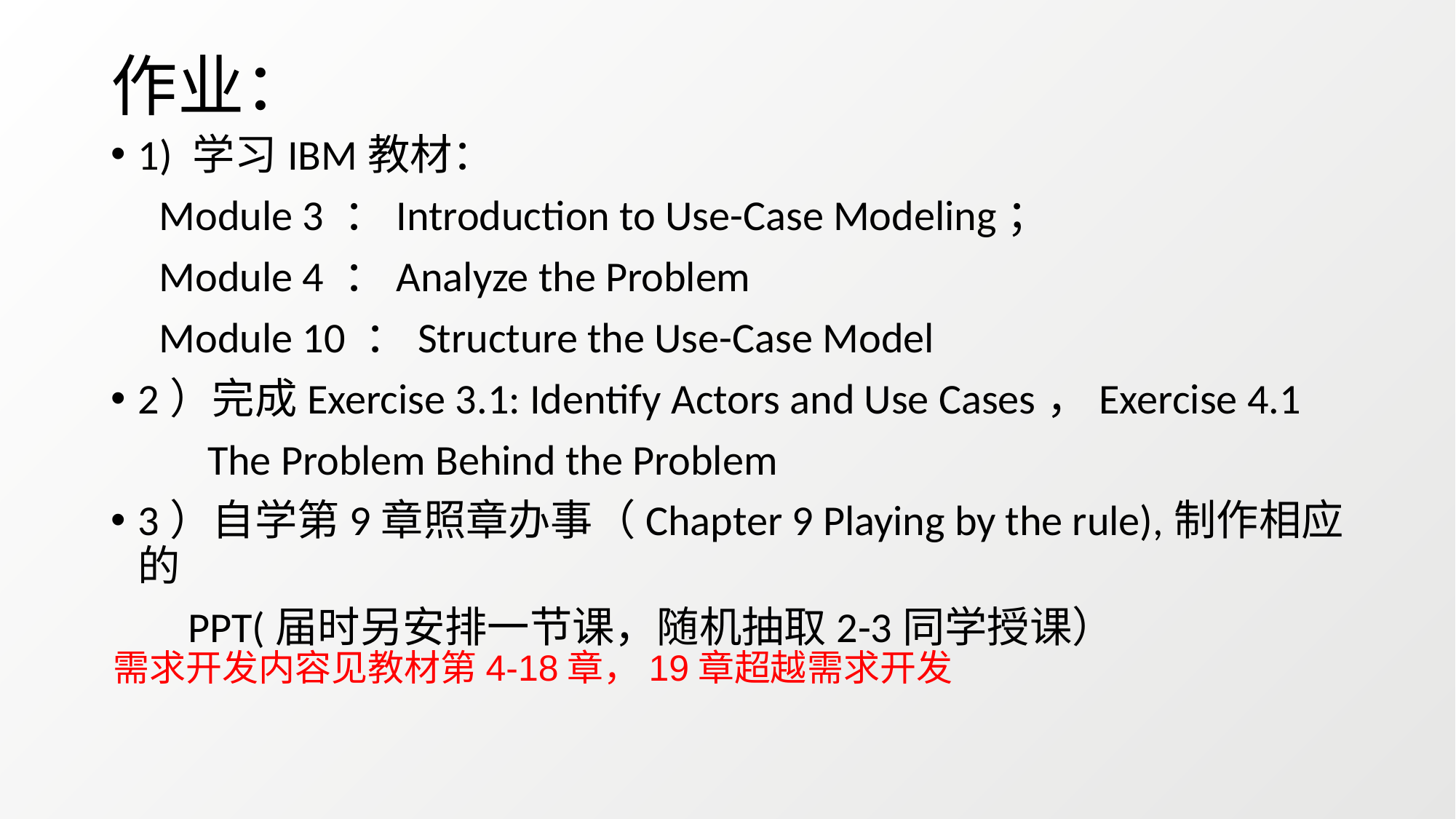

# 作业：
1) 学习IBM教材：
     Module 3 ：Introduction to Use-Case Modeling；
     Module 4 ：Analyze the Problem
     Module 10 ：Structure the Use-Case Model
2）完成Exercise 3.1: Identify Actors and Use Cases，Exercise 4.1
          The Problem Behind the Problem
3）自学第9章照章办事（Chapter 9 Playing by the rule),制作相应的
        PPT(届时另安排一节课，随机抽取2-3同学授课）
需求开发内容见教材第4-18章，19章超越需求开发

105